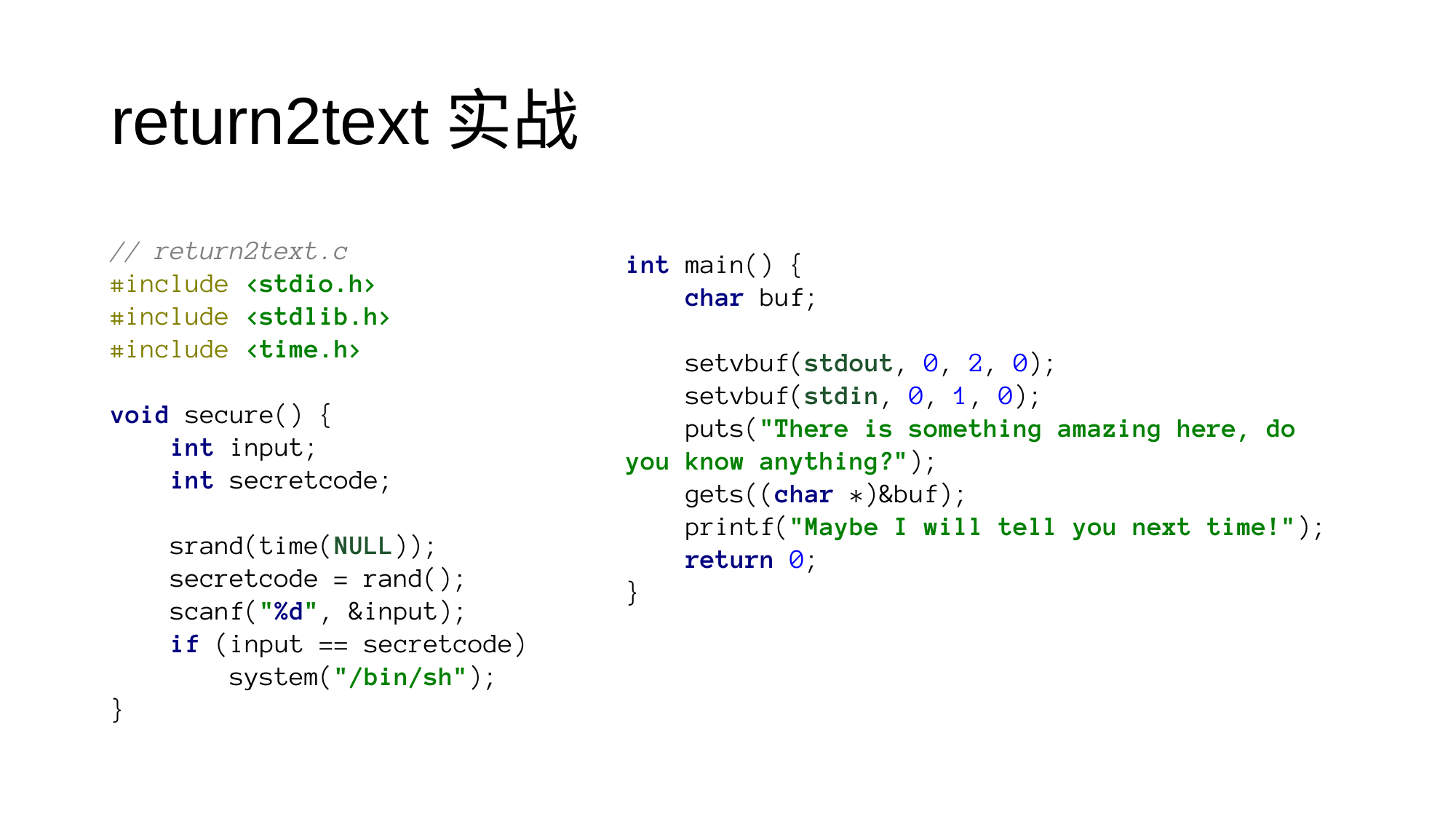

# return2text实战
// return2text.c
#include <stdio.h>
#include <stdlib.h>
#include <time.h>
void secure() {
    int input;
    int secretcode;
    srand(time(NULL));
    secretcode = rand();
    scanf("%d", &input);
    if (input == secretcode)
        system("/bin/sh");
}
int main() {
    char buf;
    setvbuf(stdout, 0, 2, 0);
    setvbuf(stdin, 0, 1, 0);
    puts("There is something amazing here, do you know anything?");
    gets((char *)&buf);
    printf("Maybe I will tell you next time!");
    return 0;
}